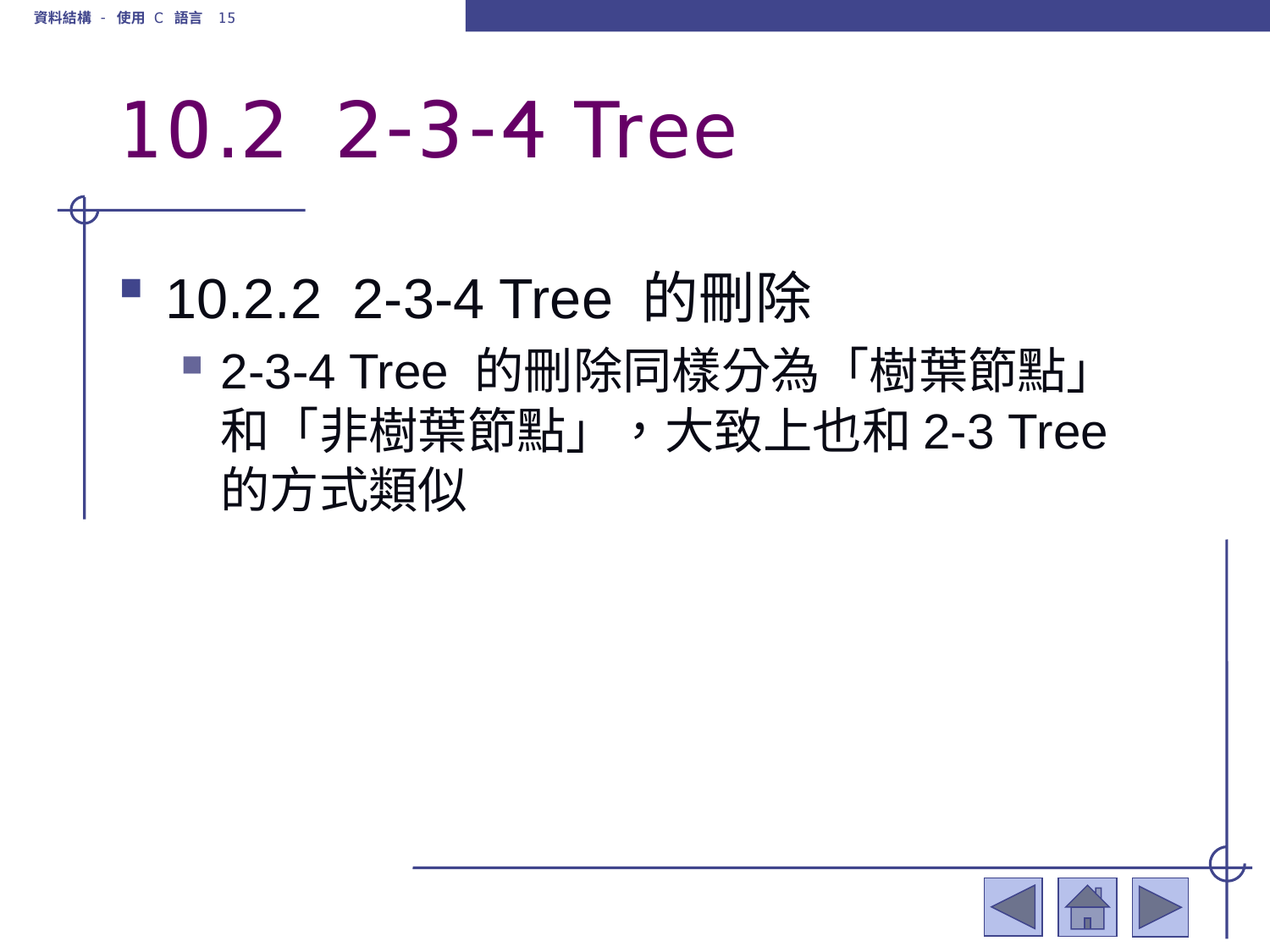

資料結構 - 使用 C 語言   15
# 10.2  2-3-4 Tree
10.2.2  2-3-4 Tree 的刪除
2-3-4 Tree 的刪除同樣分為「樹葉節點」和「非樹葉節點」，大致上也和2-3 Tree 的方式類似